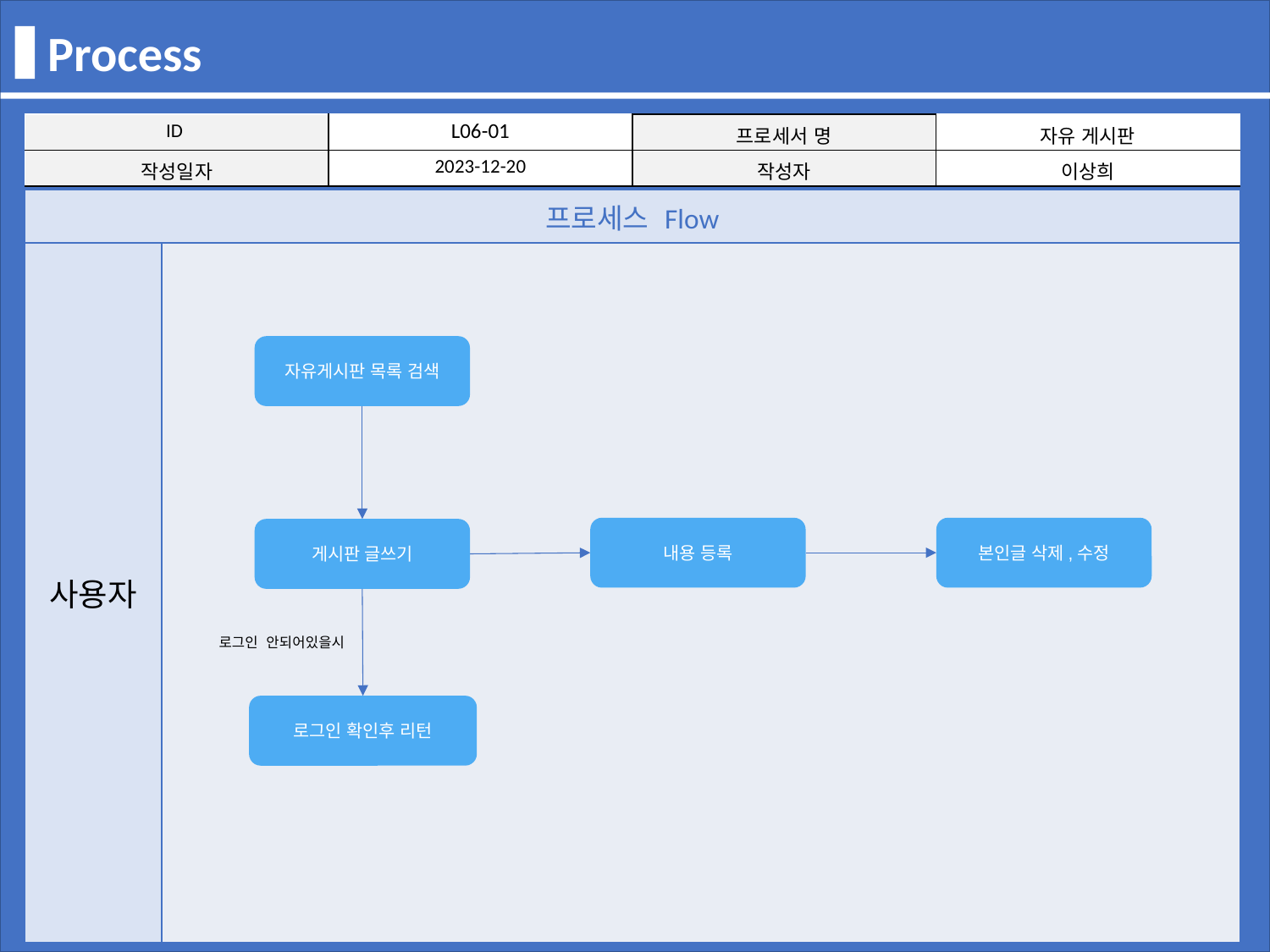

Process

| ID | L06-01 | 프로세서 명 | 자유 게시판 |
| --- | --- | --- | --- |
| 작성일자 | 2023-12-20 | 작성자 | 이상희 |
| 프로세스 Flow |  |
| --- | --- |
| 사용자 |  |
자유게시판 목록 검색
내용 등록
본인글 삭제,수정
게시판 글쓰기
로그인  안되어있을시
로그인 확인후 리턴